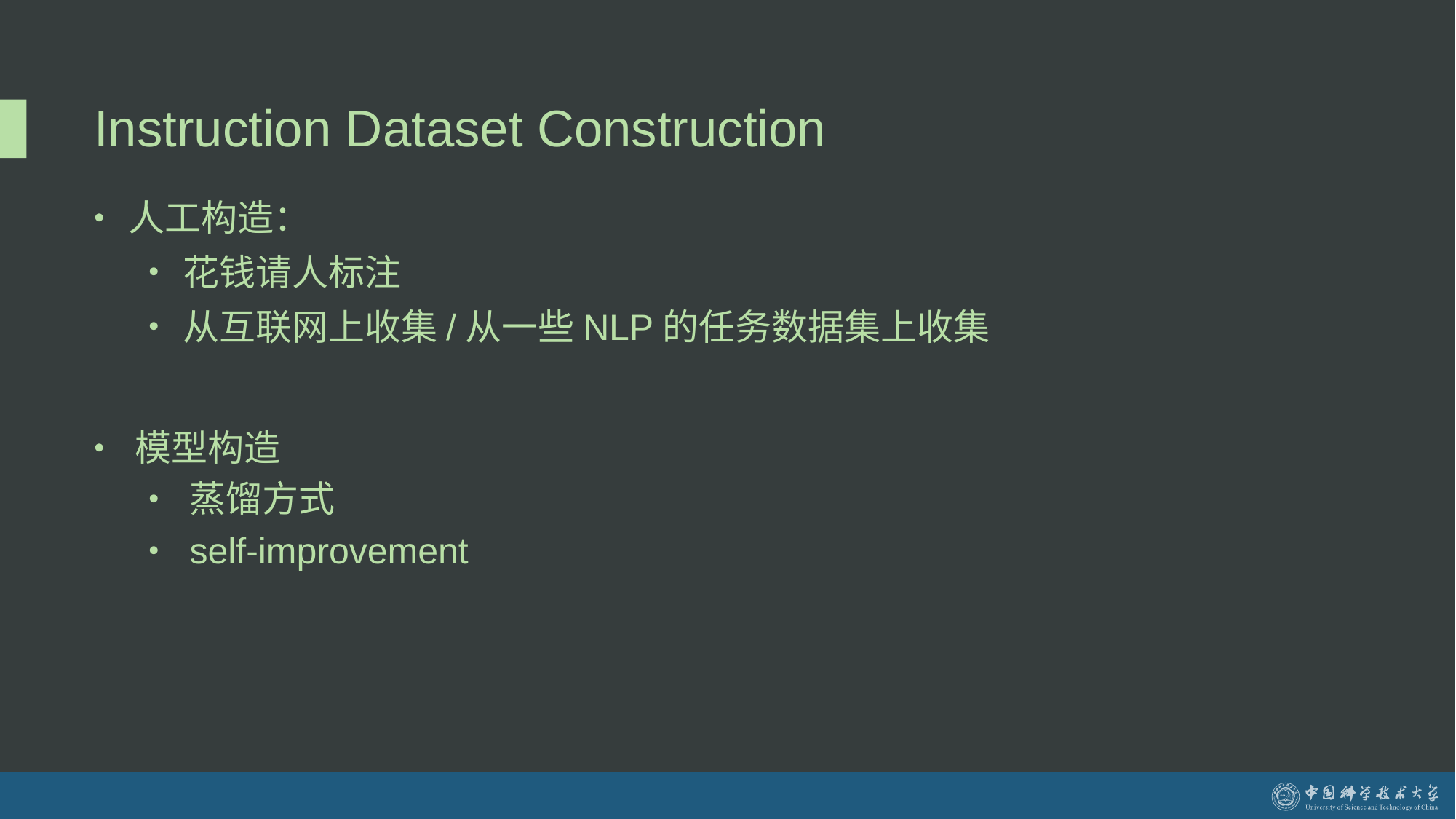

# Instruction Dataset Construction
人工构造：
花钱请人标注
从互联网上收集/从一些NLP的任务数据集上收集

模型构造
蒸馏方式
self-improvement